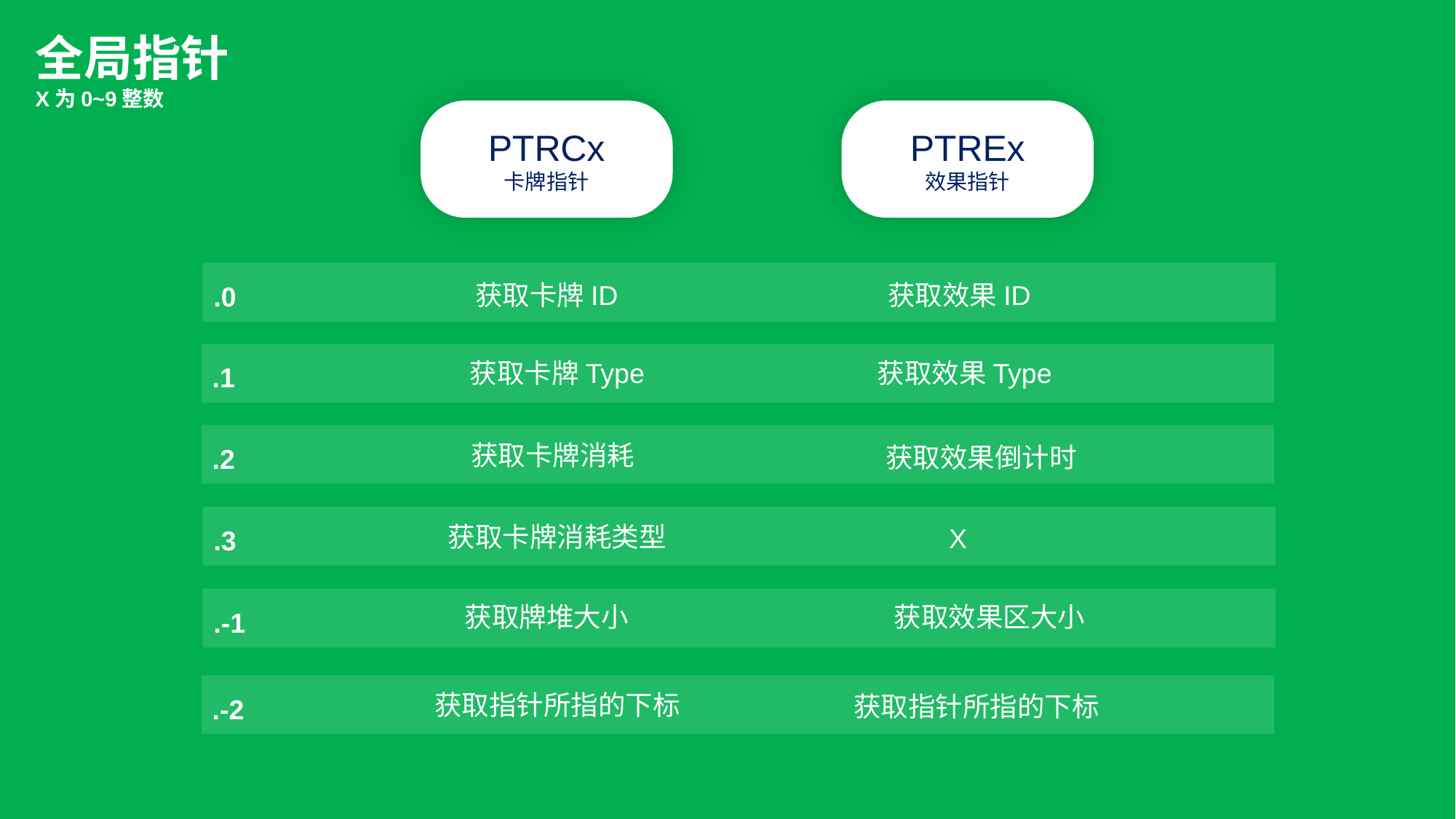

全局指针
X为0~9整数
PTRCx
卡牌指针
PTREx
效果指针

.0
获取卡牌ID
获取效果ID

.1
获取效果Type
获取卡牌Type

.2
获取卡牌消耗
获取效果倒计时

.3
获取卡牌消耗类型
X

.-1
获取牌堆大小
获取效果区大小

.-2
获取指针所指的下标
获取指针所指的下标